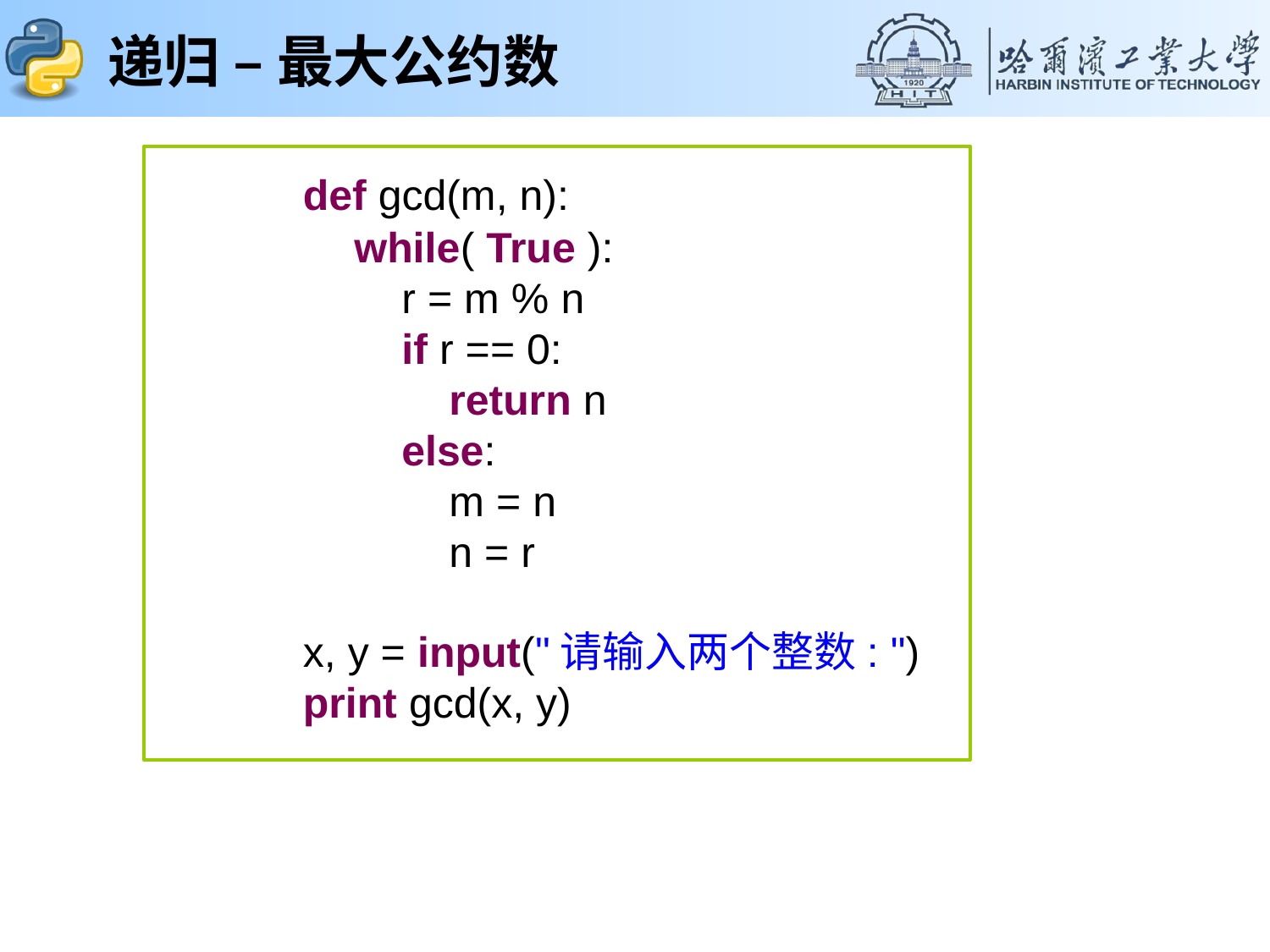

# 递归 – 最大公约数

def gcd(m, n):

while( True ):
    r = m % n
    if r == 0:
        return n
    else:
        m = n
        n = r
x, y = input("请输入两个整数: ")
print gcd(x, y)